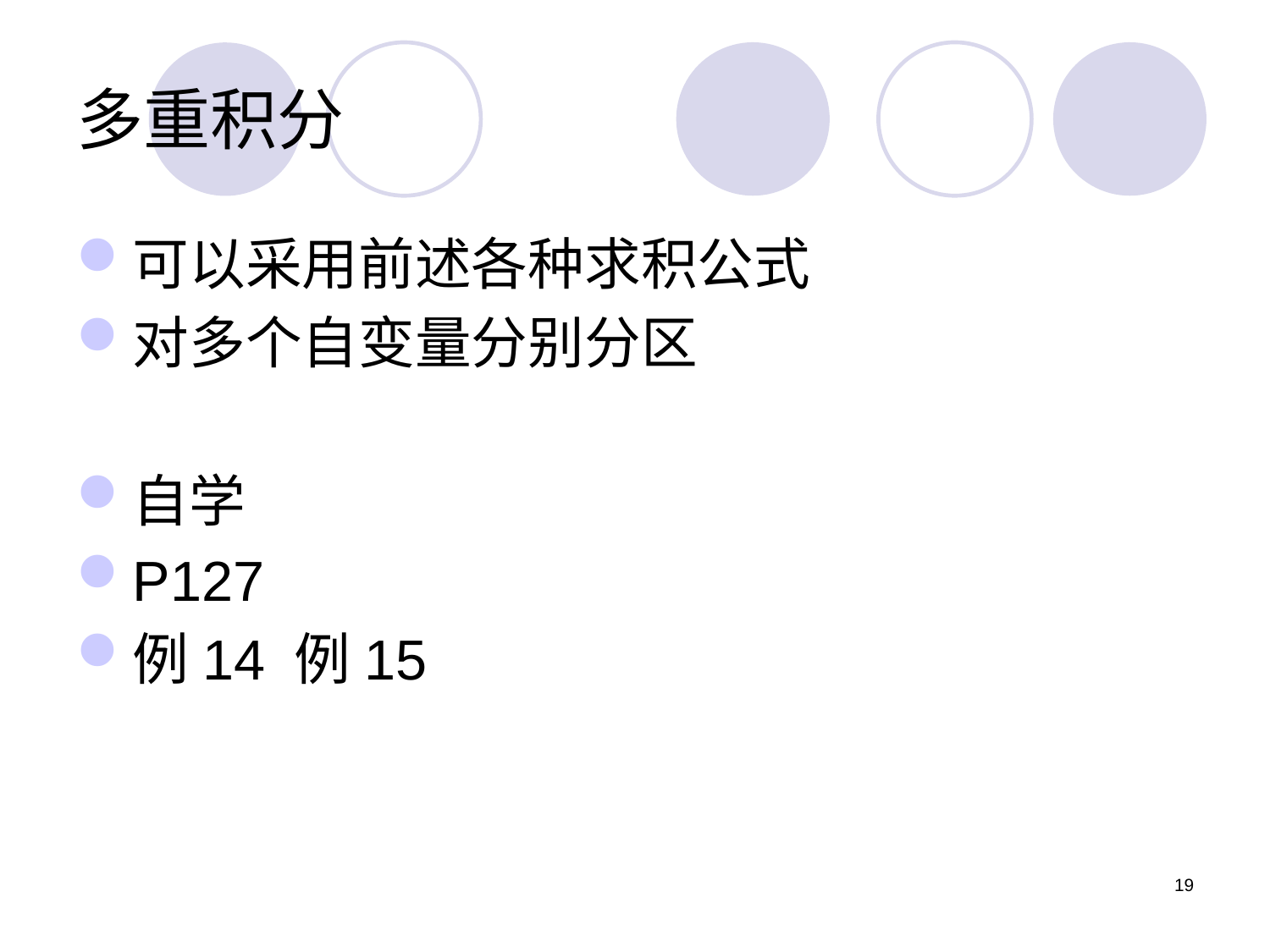

# 多重积分
可以采用前述各种求积公式
对多个自变量分别分区

自学
P127
例14 例15
19